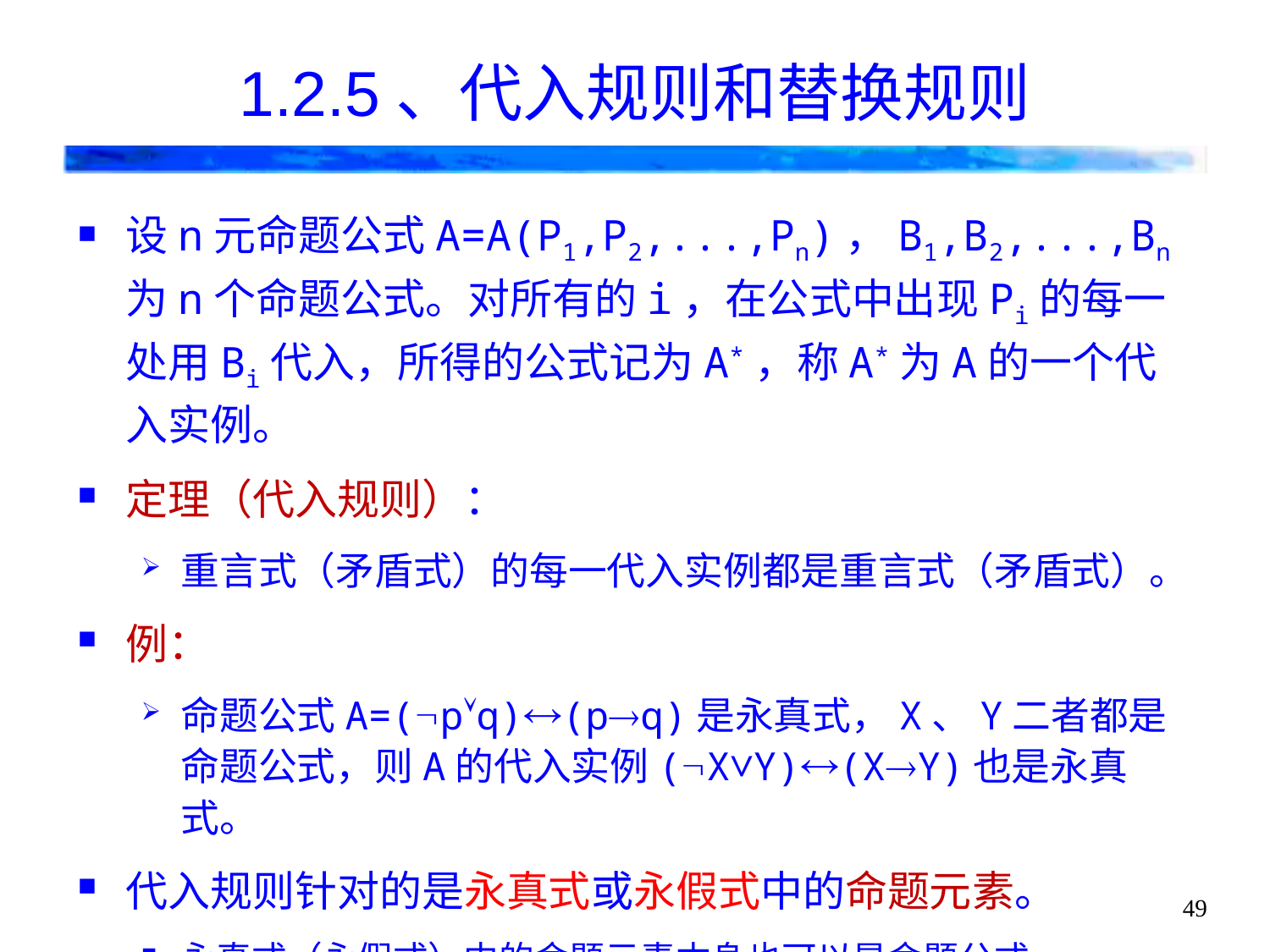

# 1.2.5、代入规则和替换规则
设n元命题公式A=A(P1,P2,...,Pn)，B1,B2,...,Bn为n个命题公式。对所有的i，在公式中出现Pi的每一处用Bi代入，所得的公式记为A*，称A*为A的一个代入实例。
定理（代入规则）：
重言式（矛盾式）的每一代入实例都是重言式（矛盾式）。
例：
命题公式A=(¬p∨q)↔(p→q)是永真式，X、Y二者都是命题公式，则A的代入实例(¬X∨Y)↔(X→Y)也是永真式。
代入规则针对的是永真式或永假式中的命题元素。
永真式（永假式）中的命题元素本身也可以是命题公式。
49